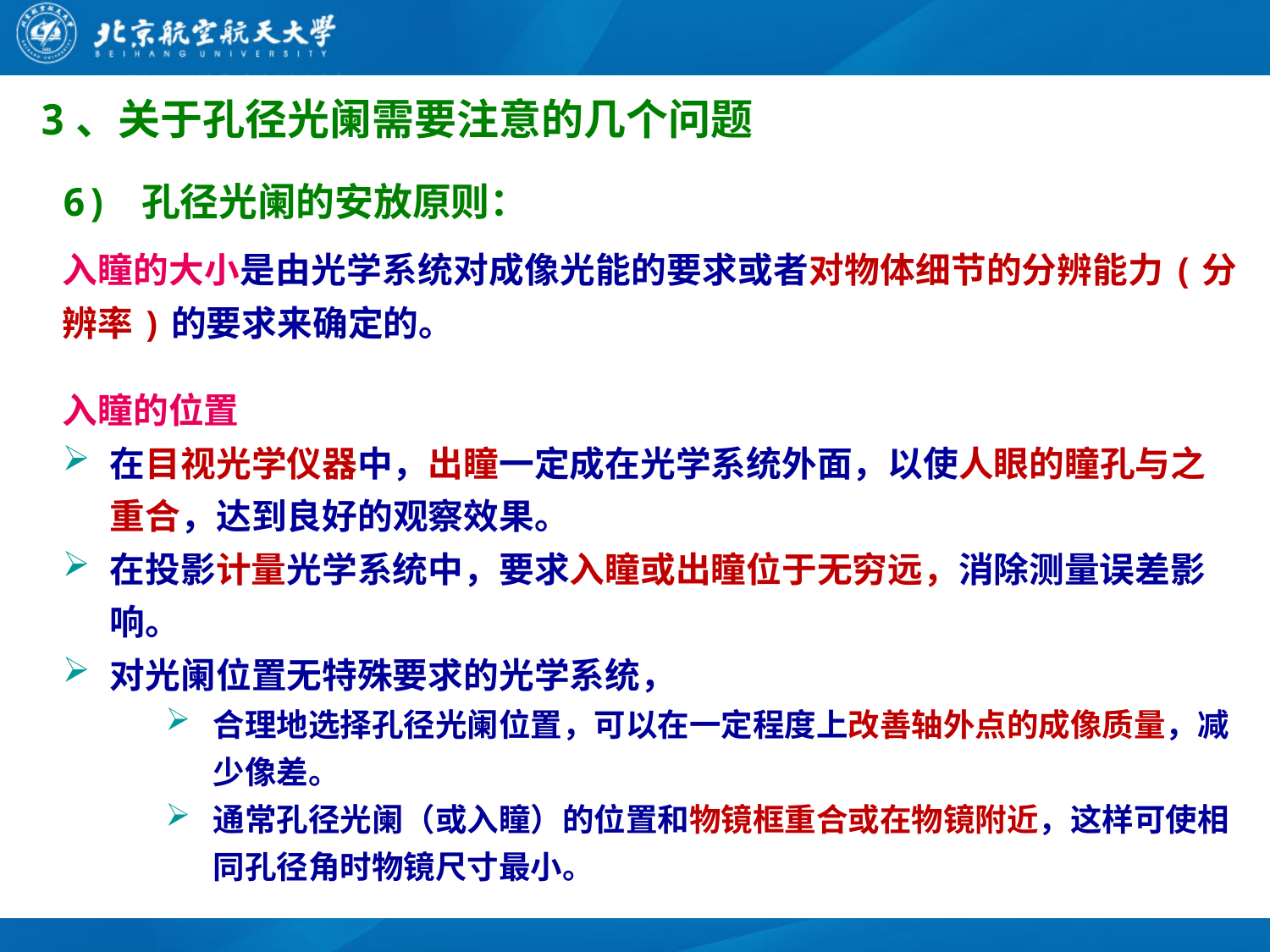

3、关于孔径光阑需要注意的几个问题
6) 孔径光阑的安放原则：
入瞳的大小是由光学系统对成像光能的要求或者对物体细节的分辨能力(分辨率)的要求来确定的。
入瞳的位置
在目视光学仪器中，出瞳一定成在光学系统外面，以使人眼的瞳孔与之重合，达到良好的观察效果。
在投影计量光学系统中，要求入瞳或出瞳位于无穷远，消除测量误差影响。
对光阑位置无特殊要求的光学系统，
合理地选择孔径光阑位置，可以在一定程度上改善轴外点的成像质量，减少像差。
通常孔径光阑（或入瞳）的位置和物镜框重合或在物镜附近，这样可使相同孔径角时物镜尺寸最小。